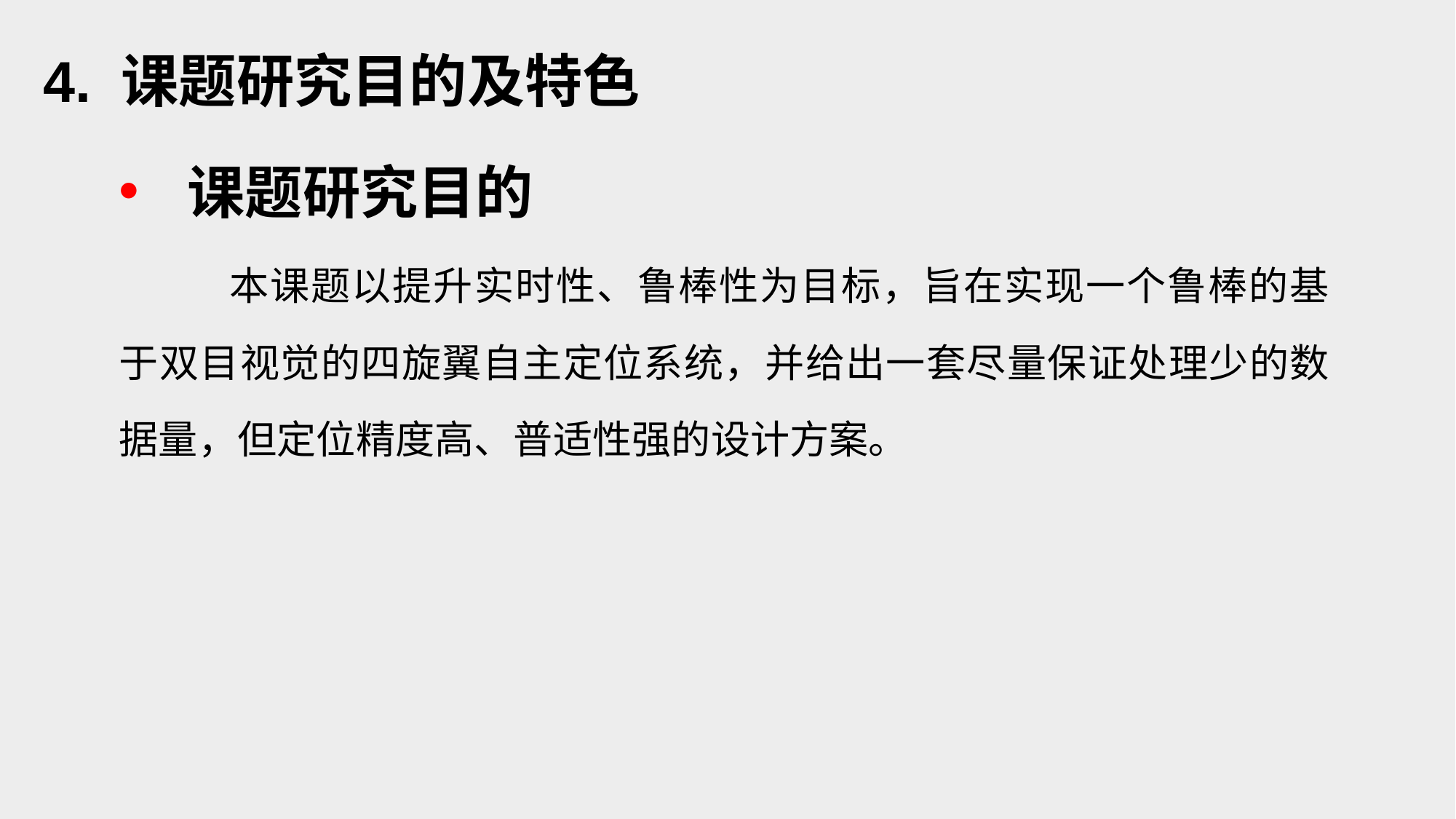

4. 课题研究目的及特色
课题研究目的
	本课题以提升实时性、鲁棒性为目标，旨在实现一个鲁棒的基于双目视觉的四旋翼自主定位系统，并给出一套尽量保证处理少的数据量，但定位精度高、普适性强的设计方案。